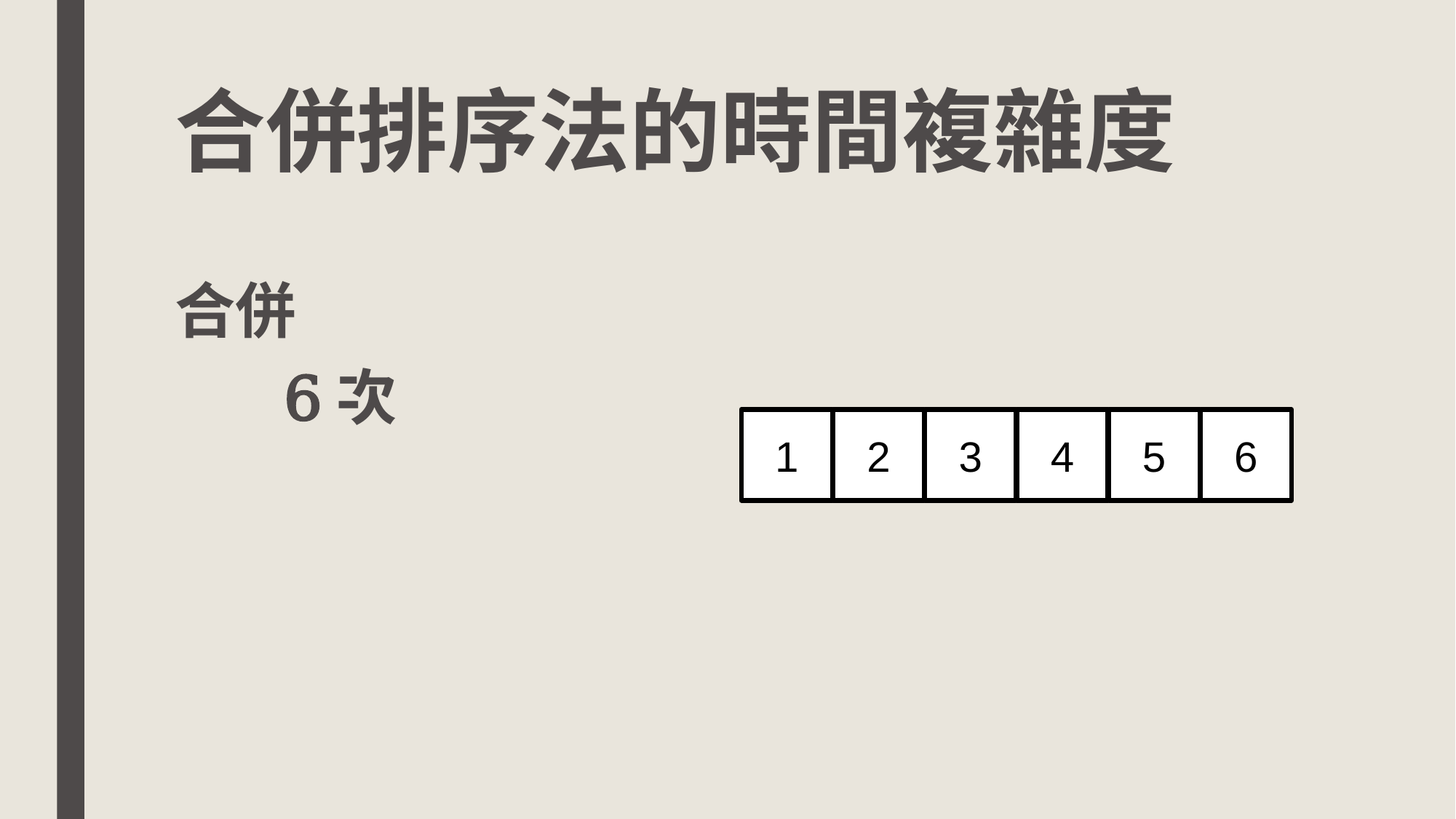

# 合併排序法的時間複雜度
合併
	6次
1
2
3
4
5
6